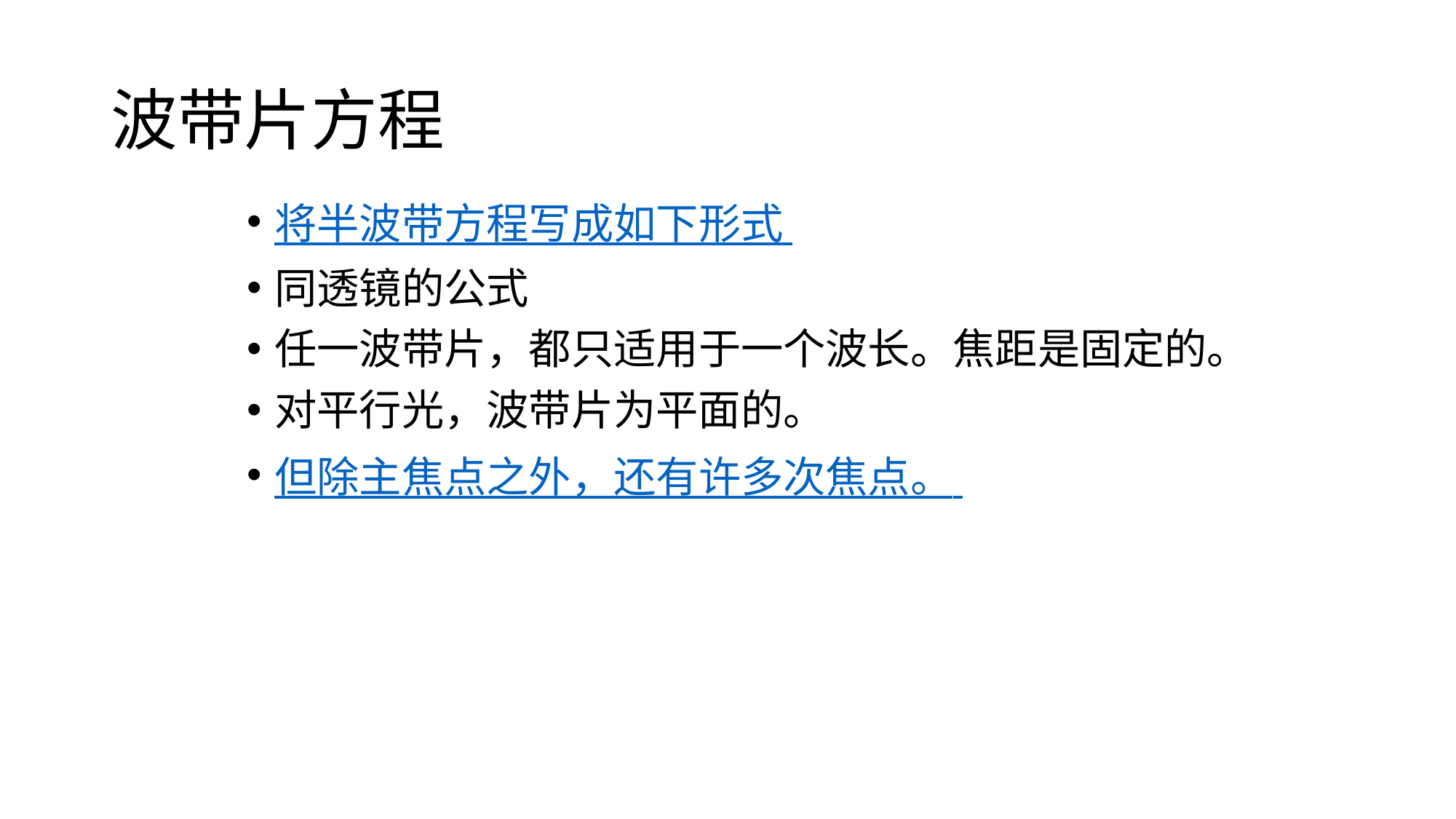

# 波带片方程
将半波带方程写成如下形式
同透镜的公式
任一波带片，都只适用于一个波长。焦距是固定的。
对平行光，波带片为平面的。
但除主焦点之外，还有许多次焦点。